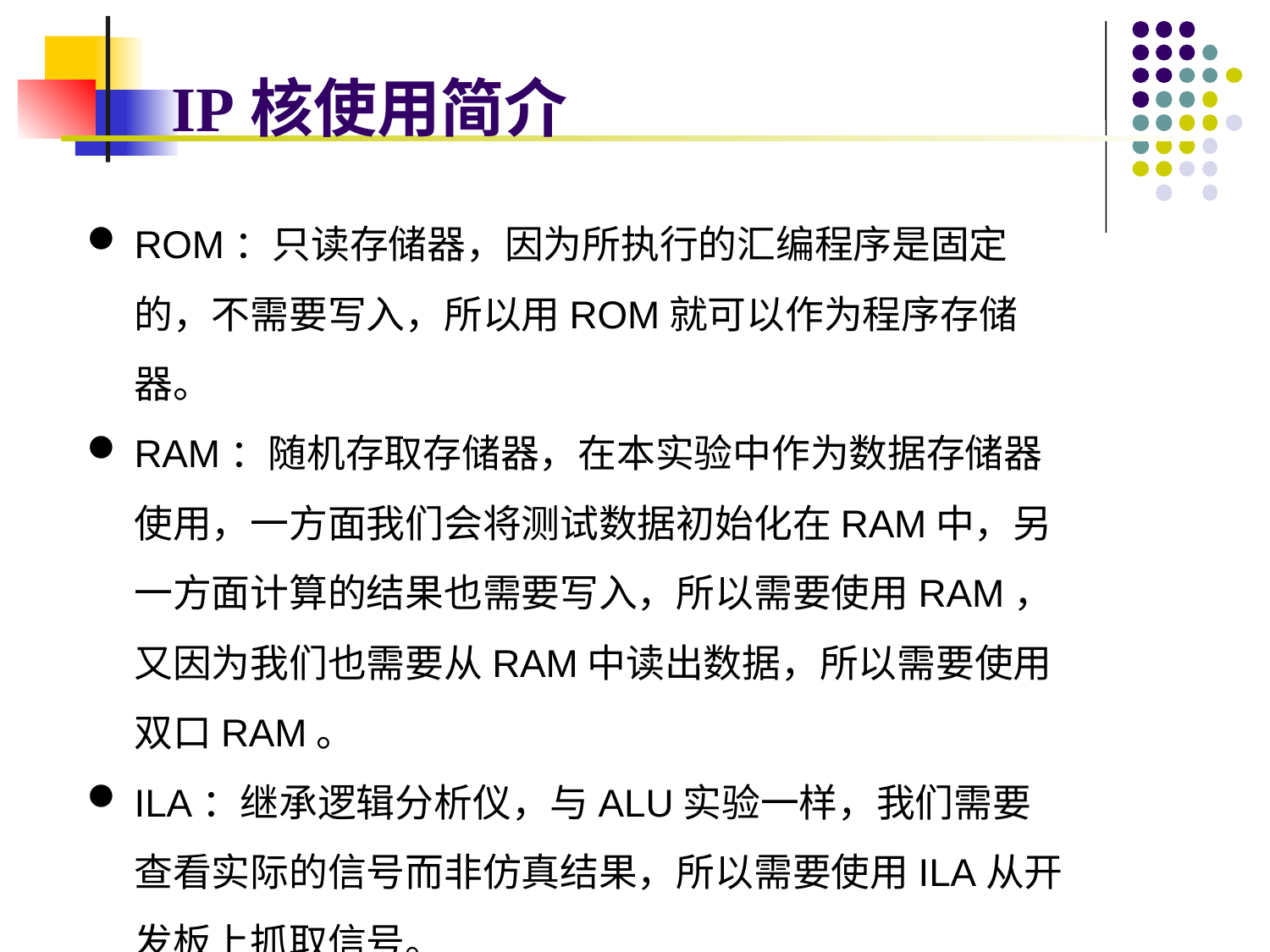

# IP核使用简介
ROM：只读存储器，因为所执行的汇编程序是固定的，不需要写入，所以用ROM就可以作为程序存储器。
RAM：随机存取存储器，在本实验中作为数据存储器使用，一方面我们会将测试数据初始化在RAM中，另一方面计算的结果也需要写入，所以需要使用RAM，又因为我们也需要从RAM中读出数据，所以需要使用双口RAM。
ILA：继承逻辑分析仪，与ALU实验一样，我们需要查看实际的信号而非仿真结果，所以需要使用ILA从开发板上抓取信号。